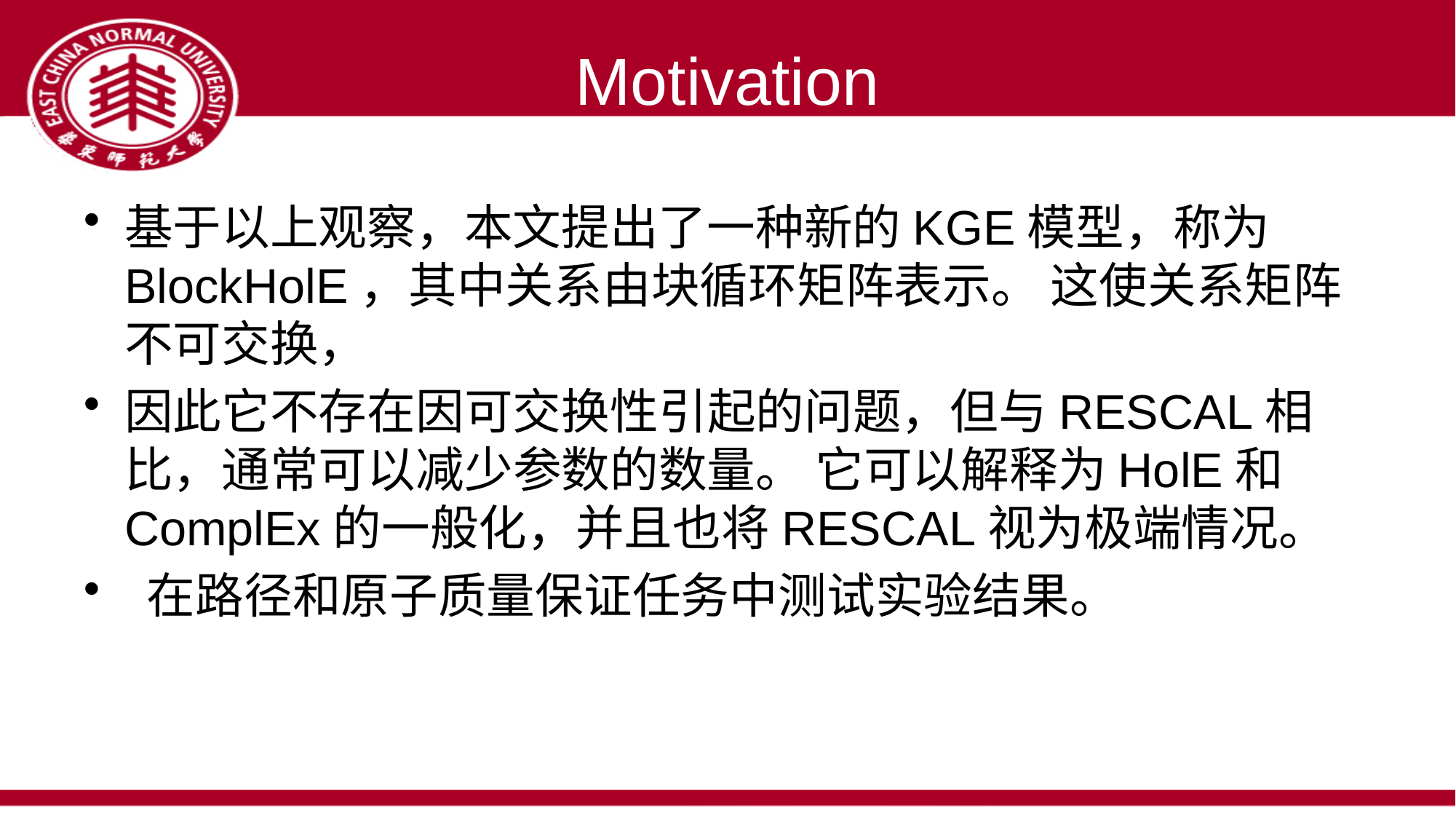

# Motivation
基于以上观察，本文提出了一种新的KGE模型，称为BlockHolE，其中关系由块循环矩阵表示。 这使关系矩阵不可交换，
因此它不存在因可交换性引起的问题，但与RESCAL相比，通常可以减少参数的数量。 它可以解释为HolE和ComplEx的一般化，并且也将RESCAL视为极端情况。
 在路径和原子质量保证任务中测试实验结果。